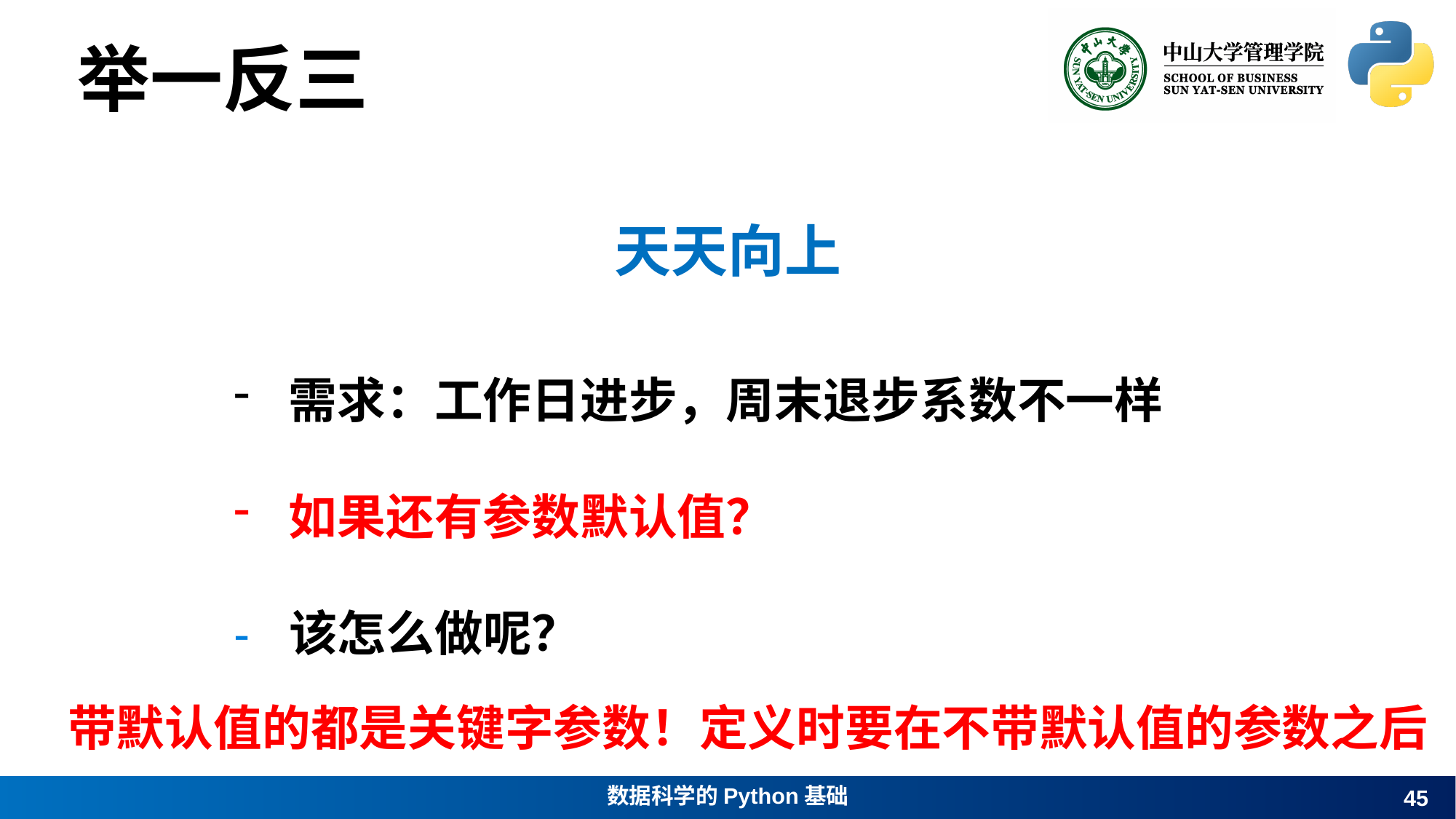

举一反三
天天向上
需求：工作日进步，周末退步系数不一样
如果还有参数默认值？
-  该怎么做呢？
带默认值的都是关键字参数！定义时要在不带默认值的参数之后